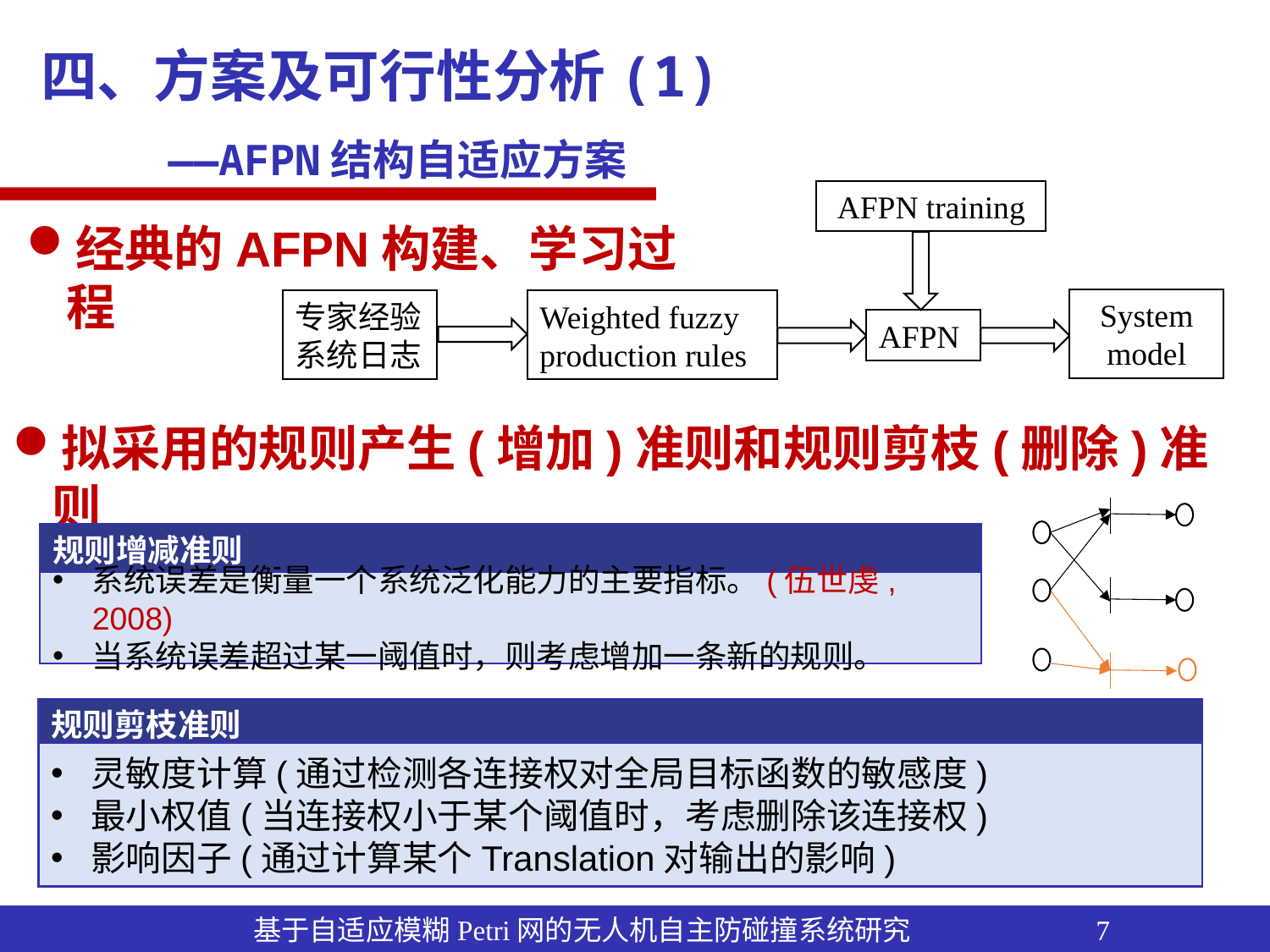

四、方案及可行性分析(1)
	——AFPN结构自适应方案
AFPN training

System model
专家经验
系统日志
Weighted fuzzy production rules
AFPN

经典的AFPN构建、学习过程
拟采用的规则产生(增加)准则和规则剪枝(删除)准则

规则增减准则

系统误差是衡量一个系统泛化能力的主要指标。(伍世虔, 2008)
当系统误差超过某一阈值时，则考虑增加一条新的规则。
规则剪枝准则

灵敏度计算(通过检测各连接权对全局目标函数的敏感度)
最小权值(当连接权小于某个阈值时，考虑删除该连接权)
影响因子(通过计算某个Translation对输出的影响)

                                     基于自适应模糊Petri网的无人机自主防碰撞系统研究                            7